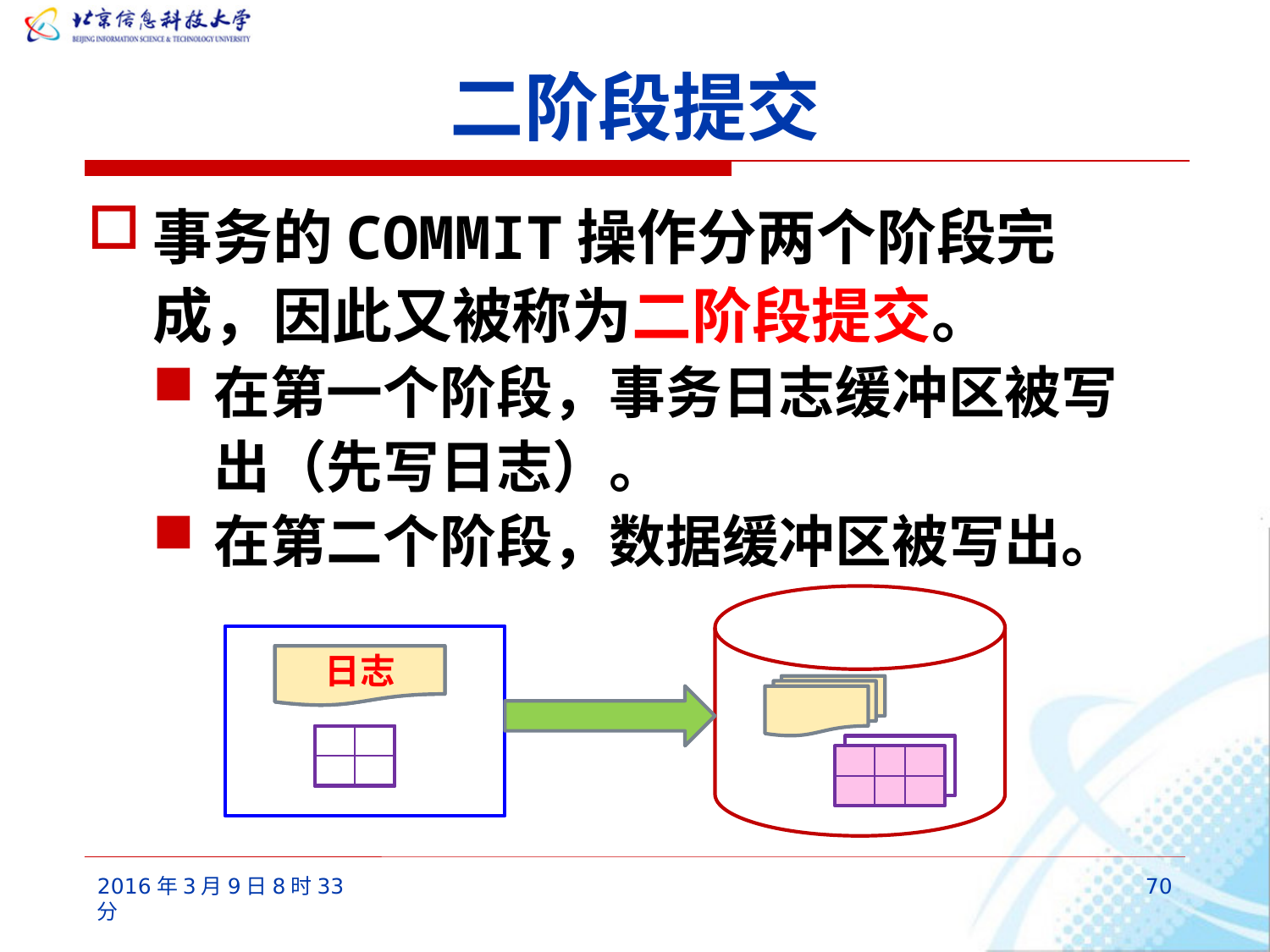

# 二阶段提交
事务的COMMIT操作分两个阶段完成，因此又被称为二阶段提交。
在第一个阶段，事务日志缓冲区被写出（先写日志）。
在第二个阶段，数据缓冲区被写出。

日志

日志

2016年3月9日8时33分
70